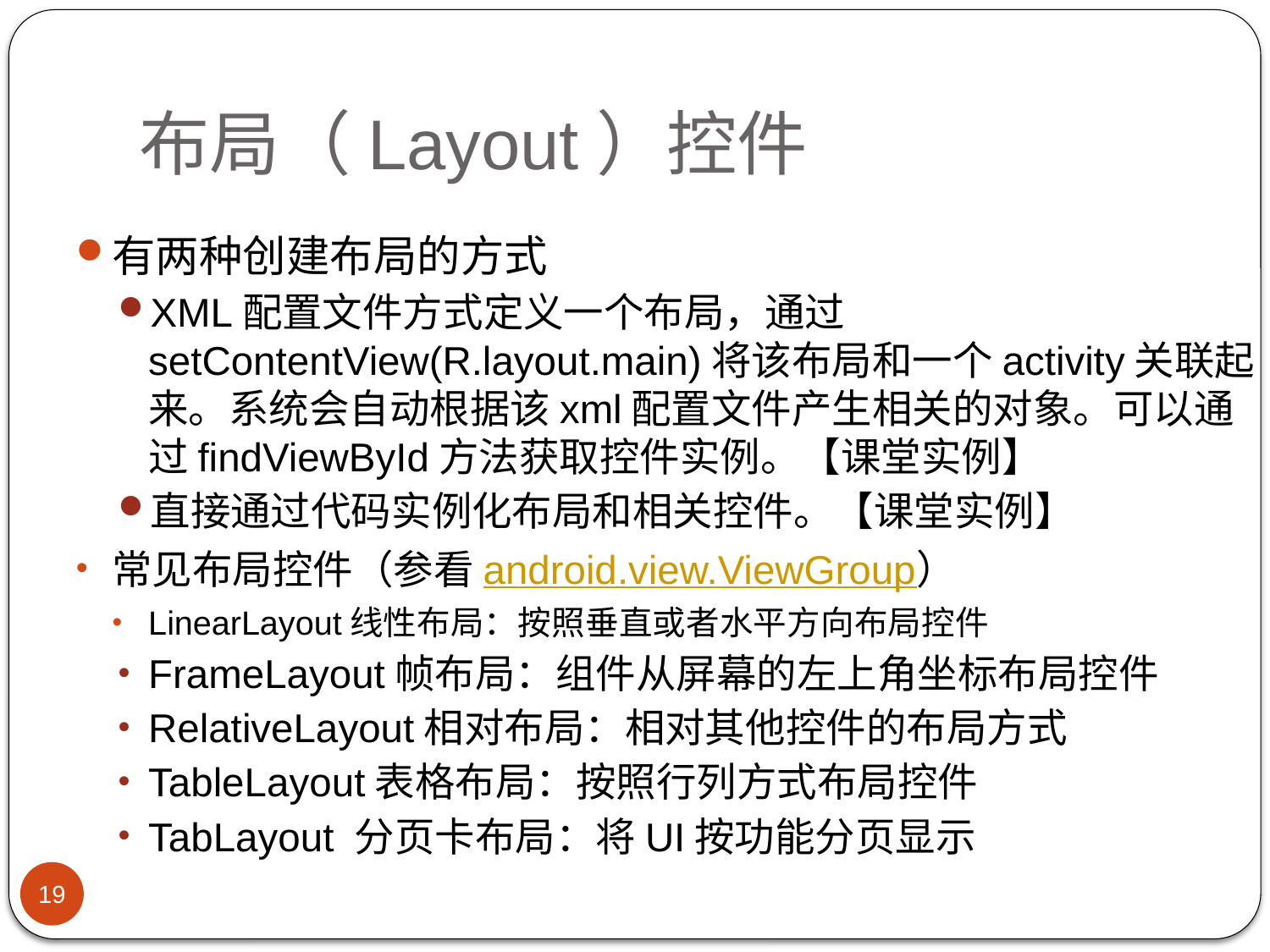

# 布局（Layout）控件
有两种创建布局的方式
XML配置文件方式定义一个布局，通过setContentView(R.layout.main)将该布局和一个activity关联起来。系统会自动根据该xml配置文件产生相关的对象。可以通过findViewById方法获取控件实例。【课堂实例】
直接通过代码实例化布局和相关控件。【课堂实例】
常见布局控件（参看android.view.ViewGroup）
LinearLayout线性布局：按照垂直或者水平方向布局控件
FrameLayout帧布局：组件从屏幕的左上角坐标布局控件
RelativeLayout相对布局：相对其他控件的布局方式
TableLayout表格布局：按照行列方式布局控件
TabLayout 分页卡布局：将UI按功能分页显示
19